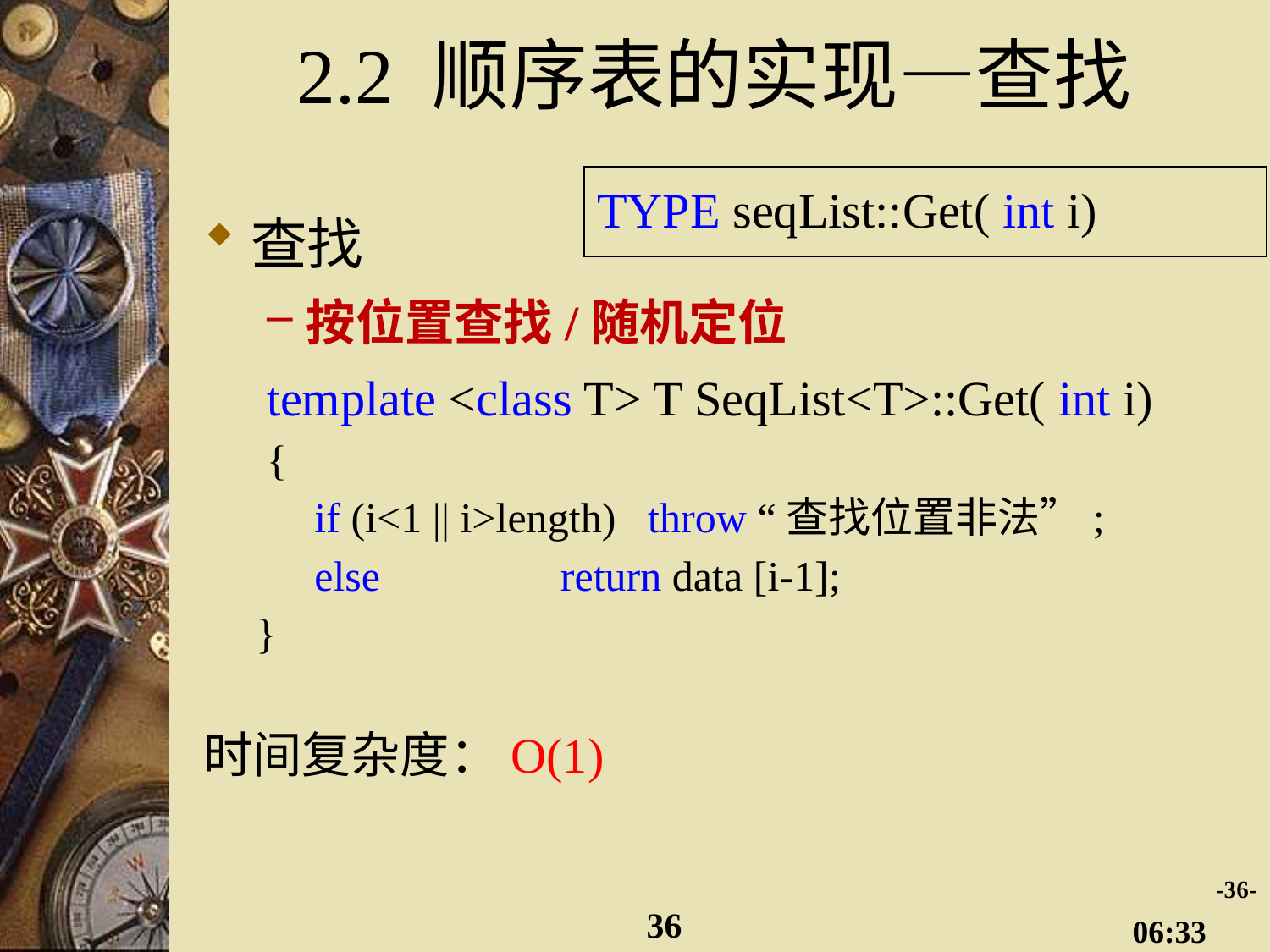

# 2.2 顺序表的实现—查找
TYPE seqList::Get( int i)
查找
按位置查找/随机定位
template <class T> T SeqList<T>::Get( int i)
      {
	      if (i<1 || i>length)   throw “查找位置非法”;
	      else                 return data [i-1];
     }

时间复杂度：O(1)

-36-